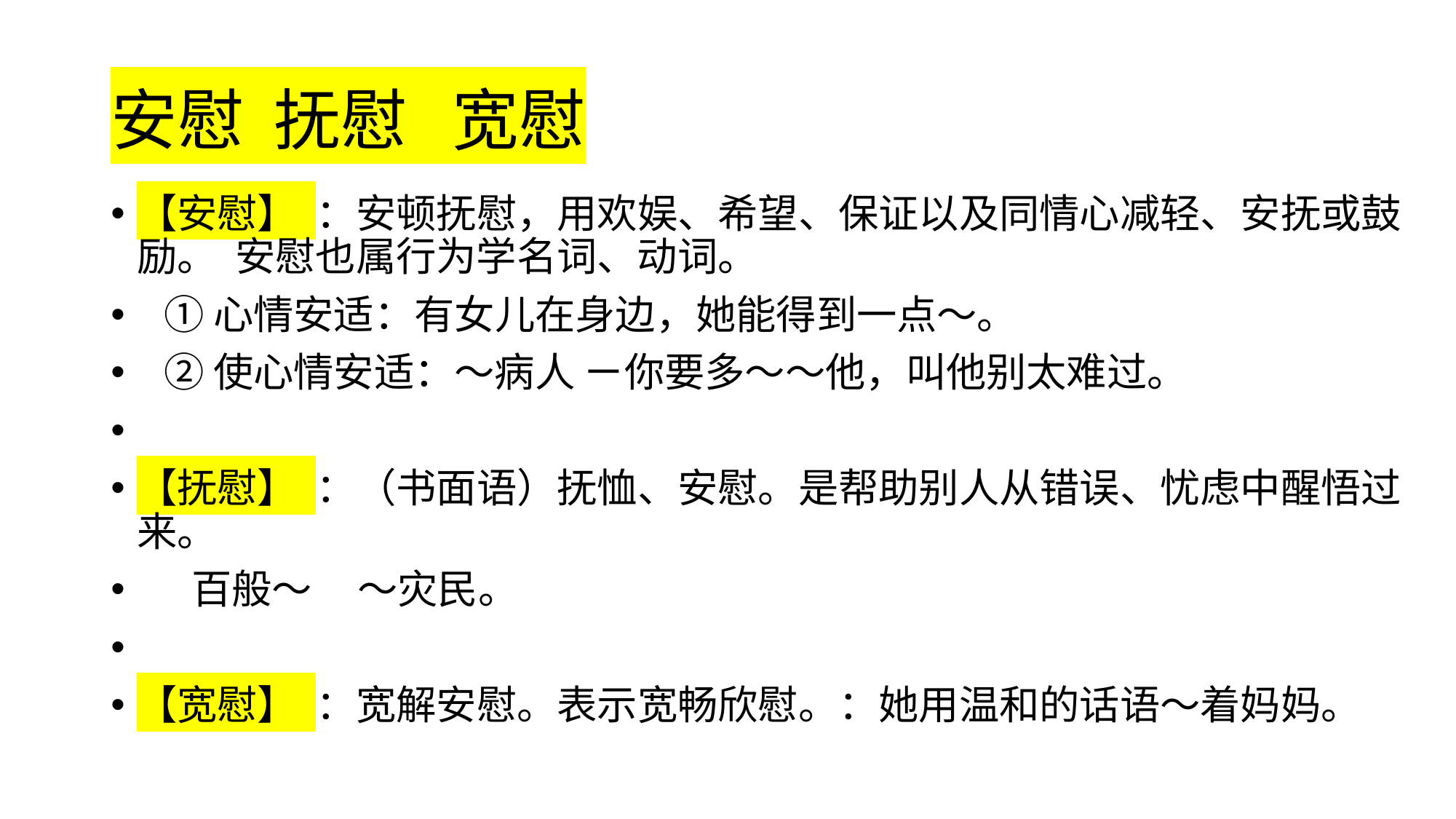

# 安慰  抚慰   宽慰
【安慰】  ：安顿抚慰，用欢娱、希望、保证以及同情心减轻、安抚或鼓励。  安慰也属行为学名词、动词。
   ①心情安适：有女儿在身边，她能得到一点～。
   ②使心情安适：～病人 ㄧ你要多～～他，叫他别太难过。

【抚慰】  ：（书面语）抚恤、安慰。是帮助别人从错误、忧虑中醒悟过来。
     百般～     ～灾民。

【宽慰】  ：宽解安慰。表示宽畅欣慰。：她用温和的话语～着妈妈。